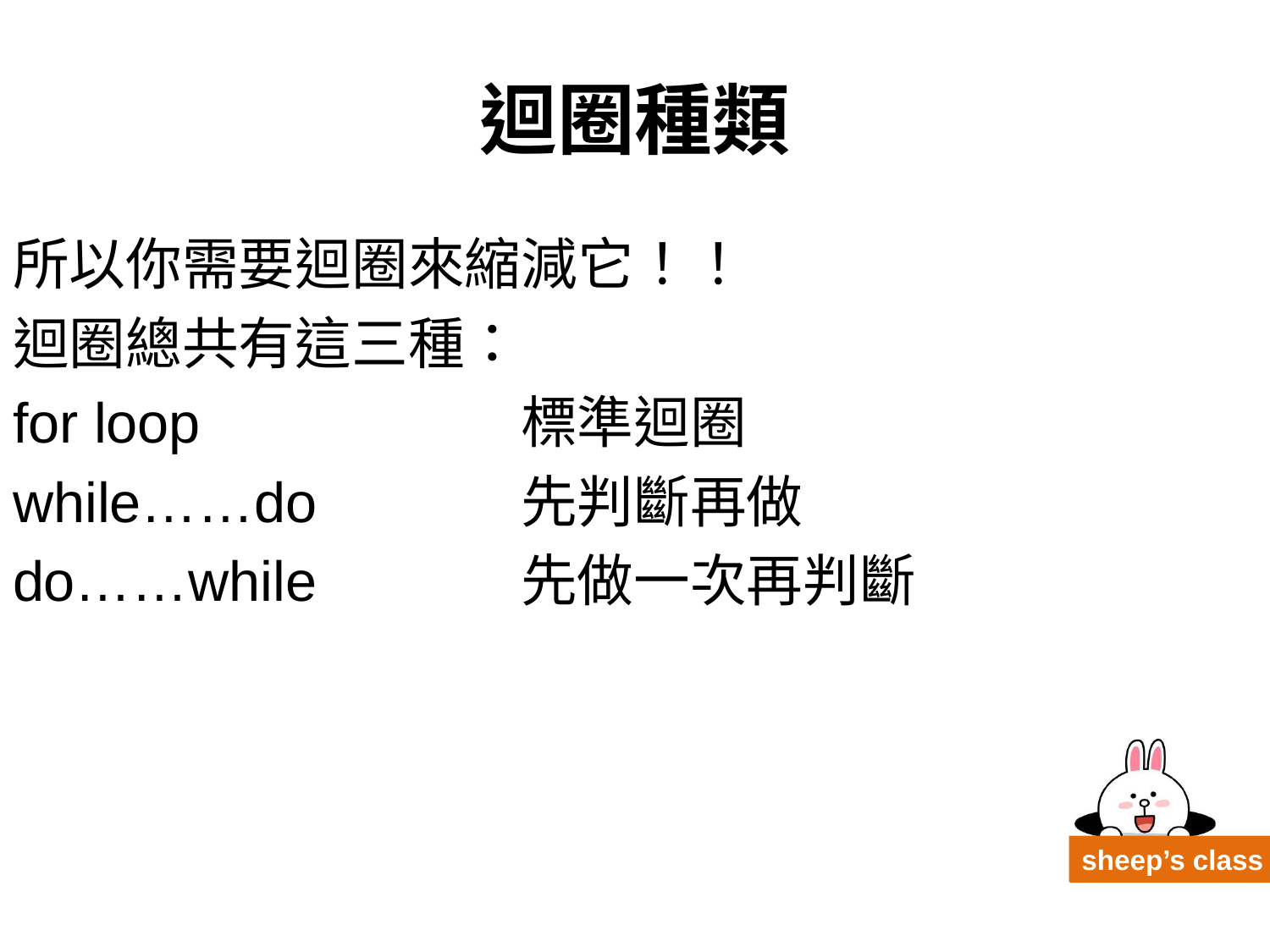

# 迴圈種類
所以你需要迴圈來縮減它！！
迴圈總共有這三種：
for loop			標準迴圈
while……do　　	先判斷再做
do……while		先做一次再判斷